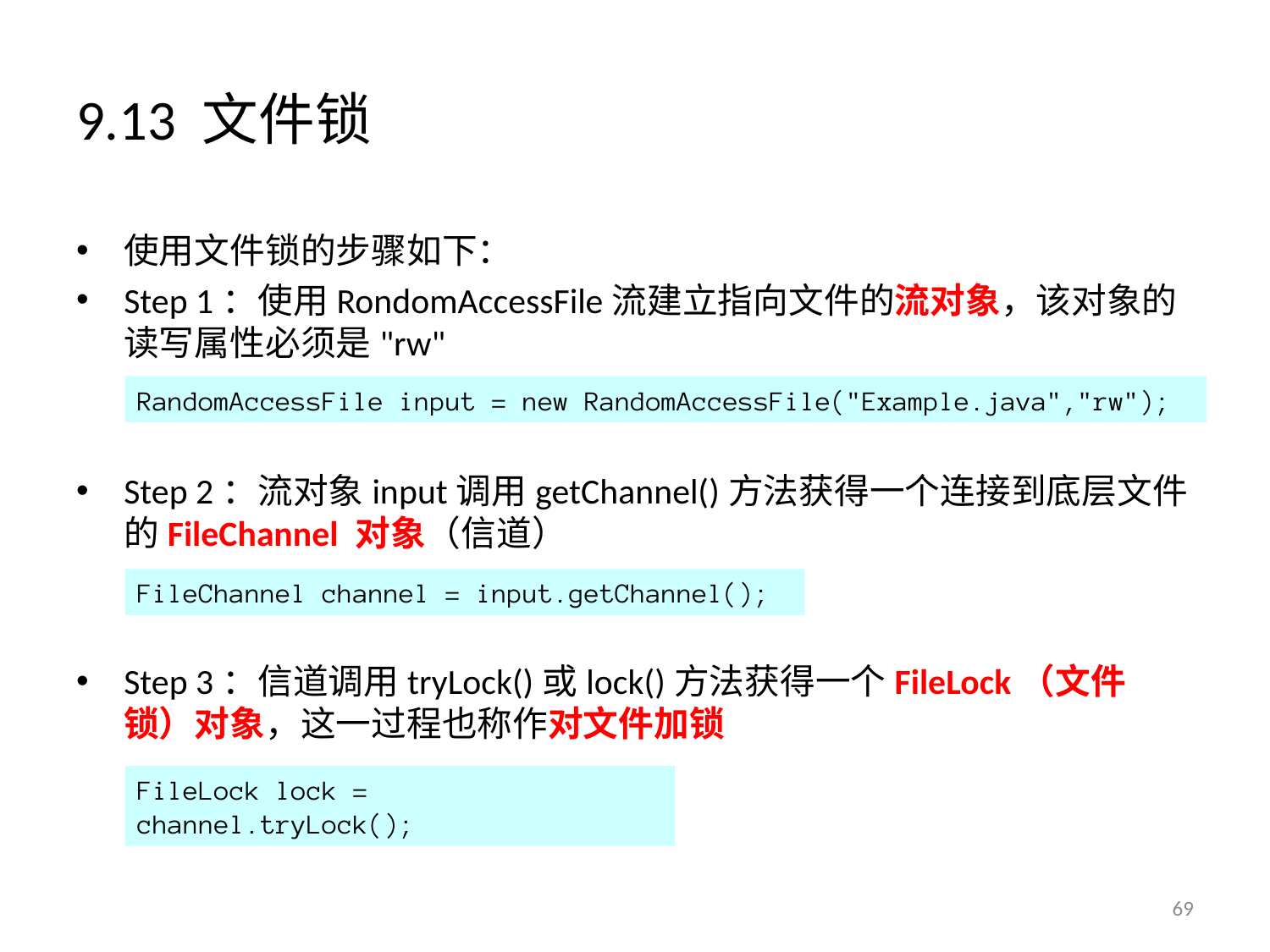

# 9.13 文件锁
使用文件锁的步骤如下：
Step 1：使用RondomAccessFile流建立指向文件的流对象，该对象的读写属性必须是"rw"

Step 2：流对象input调用getChannel()方法获得一个连接到底层文件的FileChannel 对象（信道）

Step 3：信道调用tryLock()或lock()方法获得一个FileLock（文件锁）对象，这一过程也称作对文件加锁

RandomAccessFile input = new RandomAccessFile("Example.java","rw");
FileChannel channel = input.getChannel();
FileLock lock = channel.tryLock();
69